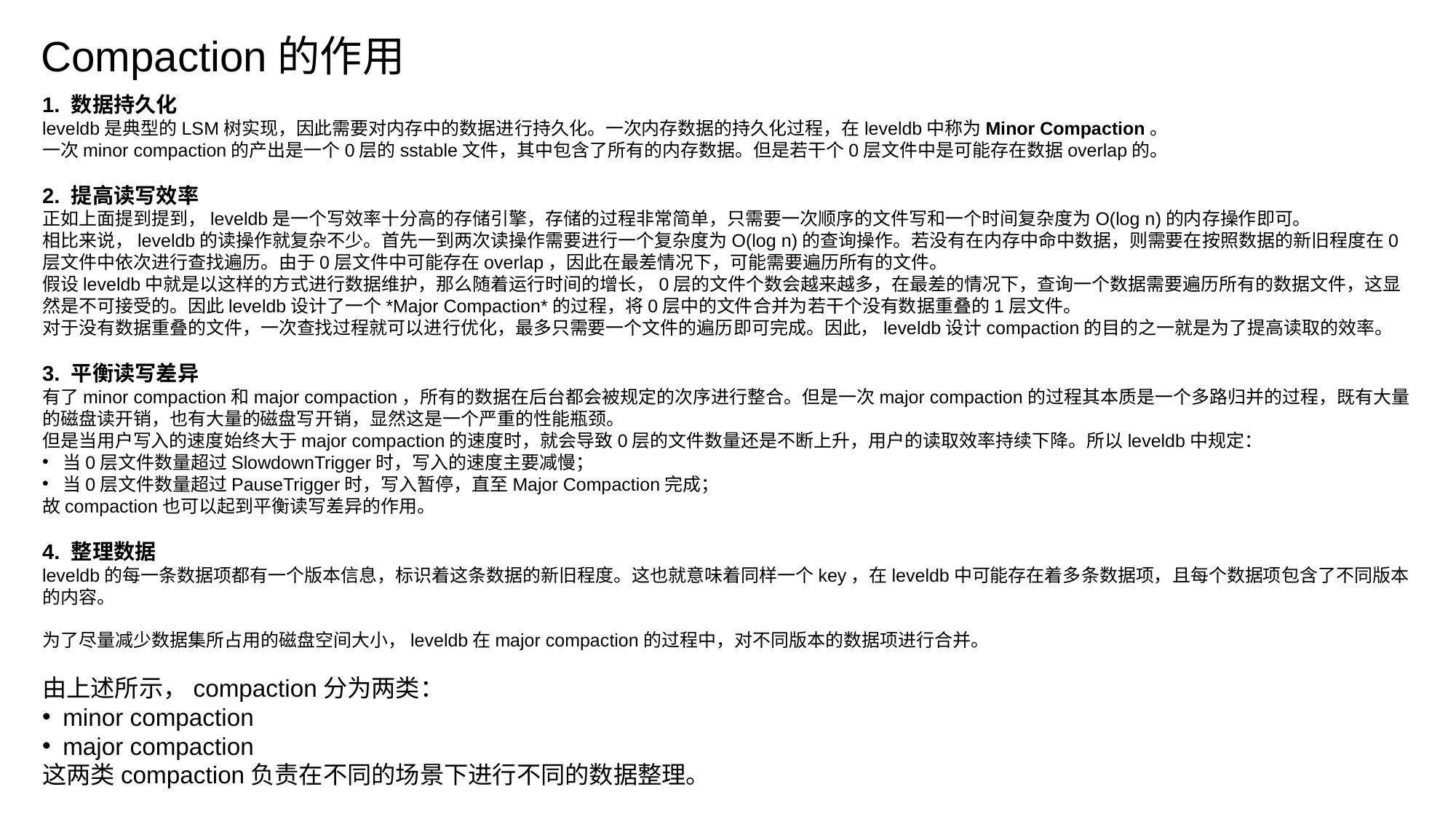

Compaction的作用
1. 数据持久化
leveldb是典型的LSM树实现，因此需要对内存中的数据进行持久化。一次内存数据的持久化过程，在leveldb中称为Minor Compaction。
一次minor compaction的产出是一个0层的sstable文件，其中包含了所有的内存数据。但是若干个0层文件中是可能存在数据overlap的。

2. 提高读写效率
正如上面提到提到，leveldb是一个写效率十分高的存储引擎，存储的过程非常简单，只需要一次顺序的文件写和一个时间复杂度为O(log n)的内存操作即可。
相比来说，leveldb的读操作就复杂不少。首先一到两次读操作需要进行一个复杂度为O(log n)的查询操作。若没有在内存中命中数据，则需要在按照数据的新旧程度在0层文件中依次进行查找遍历。由于0层文件中可能存在overlap，因此在最差情况下，可能需要遍历所有的文件。
假设leveldb中就是以这样的方式进行数据维护，那么随着运行时间的增长，0层的文件个数会越来越多，在最差的情况下，查询一个数据需要遍历所有的数据文件，这显然是不可接受的。因此leveldb设计了一个*Major Compaction*的过程，将0层中的文件合并为若干个没有数据重叠的1层文件。
对于没有数据重叠的文件，一次查找过程就可以进行优化，最多只需要一个文件的遍历即可完成。因此，leveldb设计compaction的目的之一就是为了提高读取的效率。

3. 平衡读写差异
有了minor compaction和major compaction，所有的数据在后台都会被规定的次序进行整合。但是一次major compaction的过程其本质是一个多路归并的过程，既有大量的磁盘读开销，也有大量的磁盘写开销，显然这是一个严重的性能瓶颈。
但是当用户写入的速度始终大于major compaction的速度时，就会导致0层的文件数量还是不断上升，用户的读取效率持续下降。所以leveldb中规定：
当0层文件数量超过SlowdownTrigger时，写入的速度主要减慢；
当0层文件数量超过PauseTrigger时，写入暂停，直至Major Compaction完成；
故compaction也可以起到平衡读写差异的作用。

4. 整理数据
leveldb的每一条数据项都有一个版本信息，标识着这条数据的新旧程度。这也就意味着同样一个key，在leveldb中可能存在着多条数据项，且每个数据项包含了不同版本的内容。

为了尽量减少数据集所占用的磁盘空间大小，leveldb在major compaction的过程中，对不同版本的数据项进行合并。

由上述所示，compaction分为两类：
minor compaction
major compaction
这两类compaction负责在不同的场景下进行不同的数据整理。